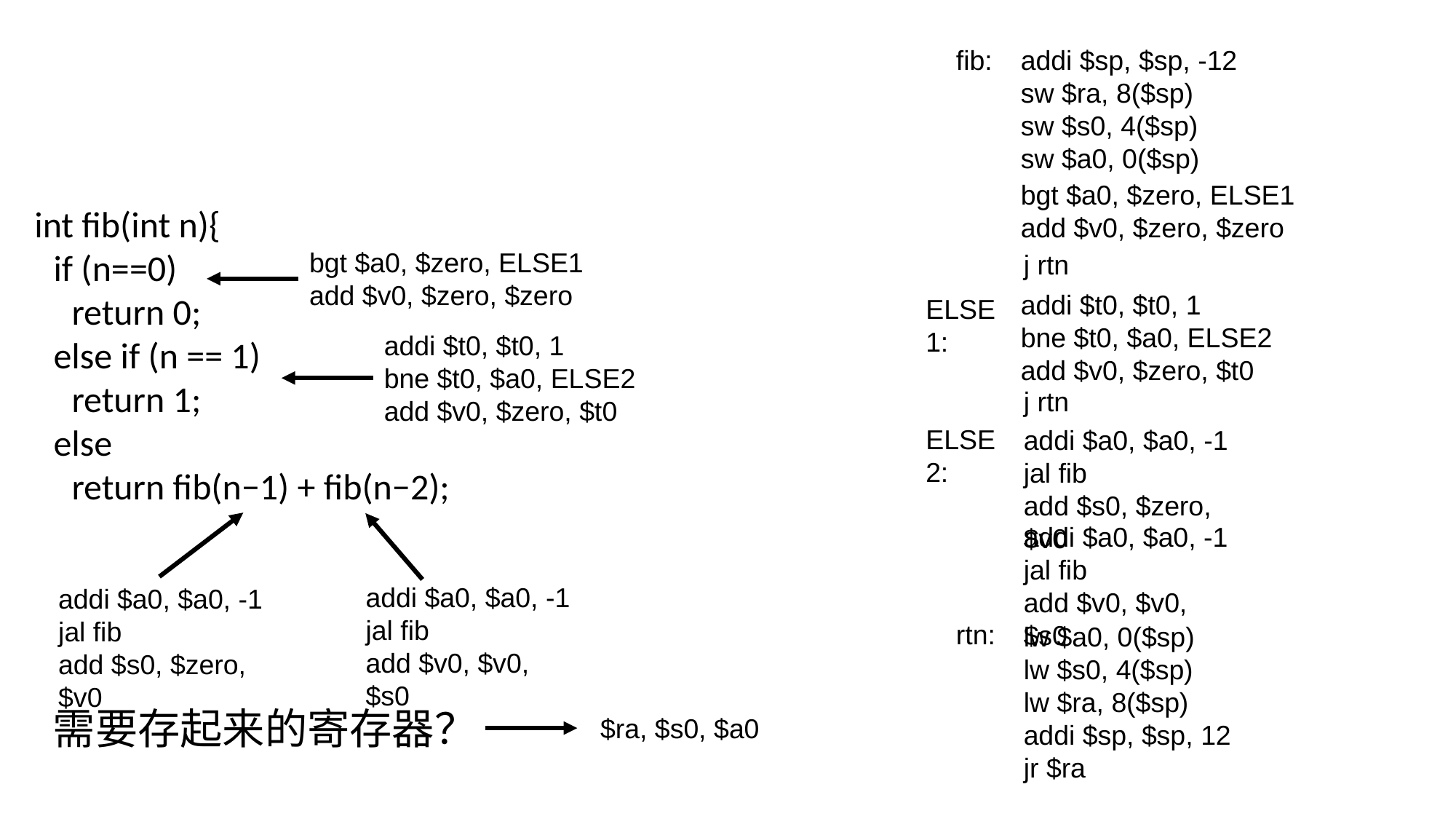

fib:
addi $sp, $sp, -12
sw $ra, 8($sp)
sw $s0, 4($sp)
sw $a0, 0($sp)
bgt $a0, $zero, ELSE1
add $v0, $zero, $zero
 int fib(int n){
if (n==0)
return 0;
else if (n == 1)
return 1;
else
return fib(n−1) + fib(n−2);
bgt $a0, $zero, ELSE1
add $v0, $zero, $zero
j rtn
addi $t0, $t0, 1
bne $t0, $a0, ELSE2
add $v0, $zero, $t0
ELSE1:
addi $t0, $t0, 1
bne $t0, $a0, ELSE2
add $v0, $zero, $t0
j rtn
ELSE2:
addi $a0, $a0, -1
jal fib
add $s0, $zero, $v0
addi $a0, $a0, -1
jal fib
add $v0, $v0, $s0
addi $a0, $a0, -1
jal fib
add $v0, $v0, $s0
addi $a0, $a0, -1
jal fib
add $s0, $zero, $v0
rtn:
lw $a0, 0($sp)
lw $s0, 4($sp)
lw $ra, 8($sp)
addi $sp, $sp, 12
jr $ra
需要存起来的寄存器？
$ra, $s0, $a0